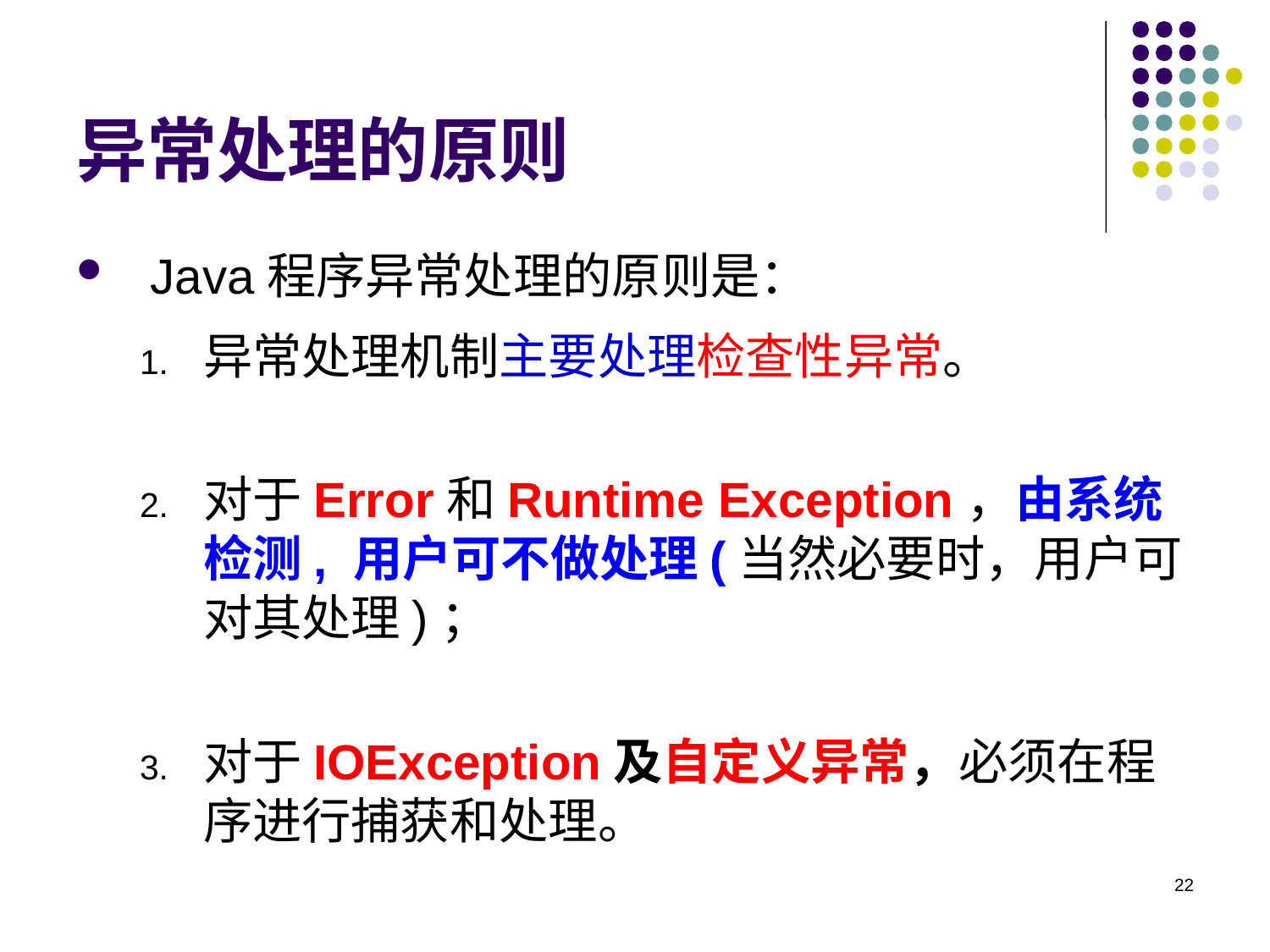

# 异常处理的原则
Java程序异常处理的原则是：

异常处理机制主要处理检查性异常。

对于Error和Runtime Exception，由系统检测, 用户可不做处理(当然必要时，用户可对其处理)；

对于IOException及自定义异常，必须在程序进行捕获和处理。

22